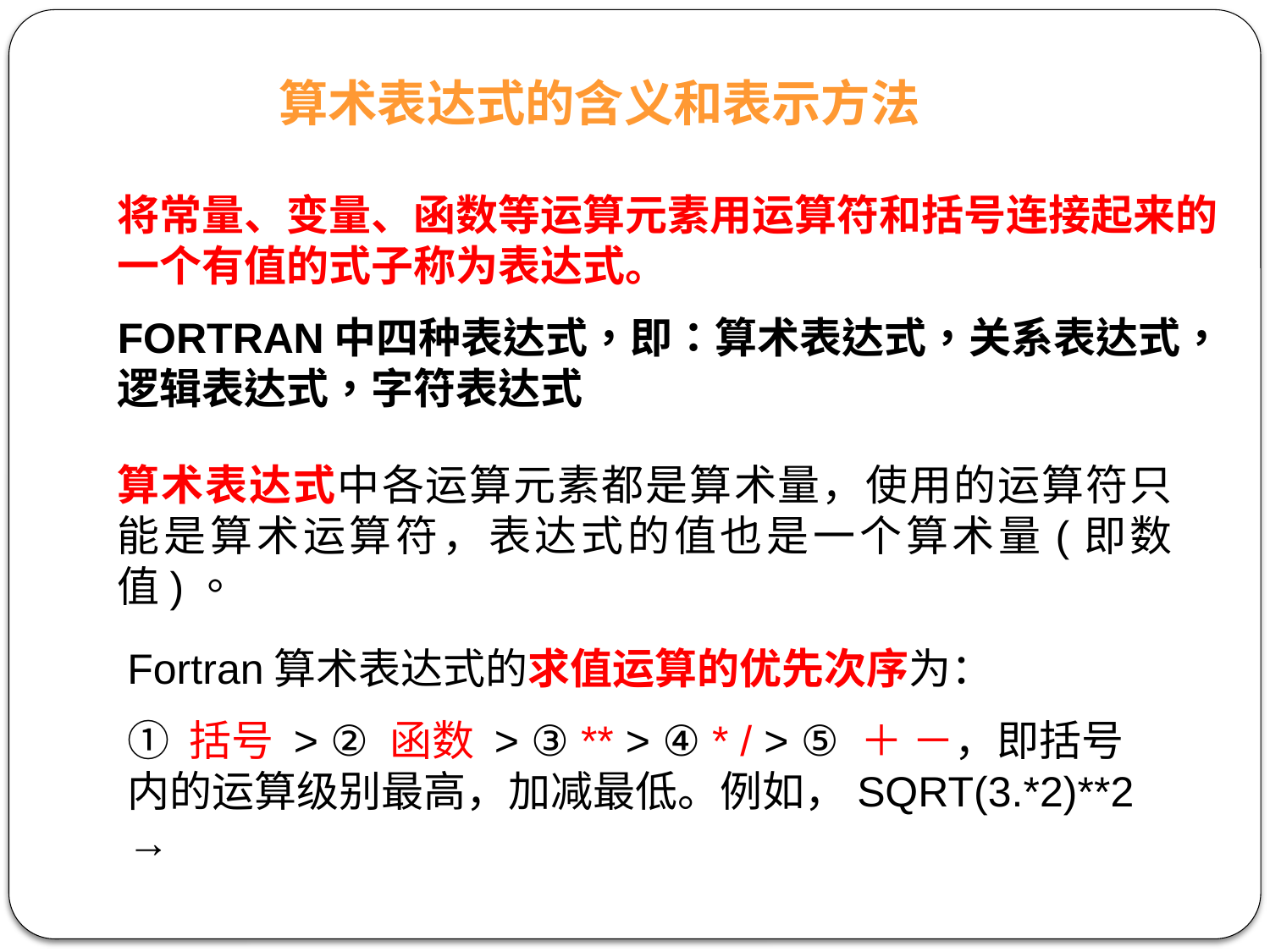

算术表达式的含义和表示方法
将常量、变量、函数等运算元素用运算符和括号连接起来的一个有值的式子称为表达式。
FORTRAN中四种表达式，即：算术表达式，关系表达式，逻辑表达式，字符表达式
算术表达式中各运算元素都是算术量，使用的运算符只能是算术运算符，表达式的值也是一个算术量(即数值)。
Fortran算术表达式的求值运算的优先次序为：
① 括号 > ② 函数 > ③ ** > ④ * / > ⑤ ＋ －，即括号内的运算级别最高，加减最低。例如，SQRT(3.*2)**2  →